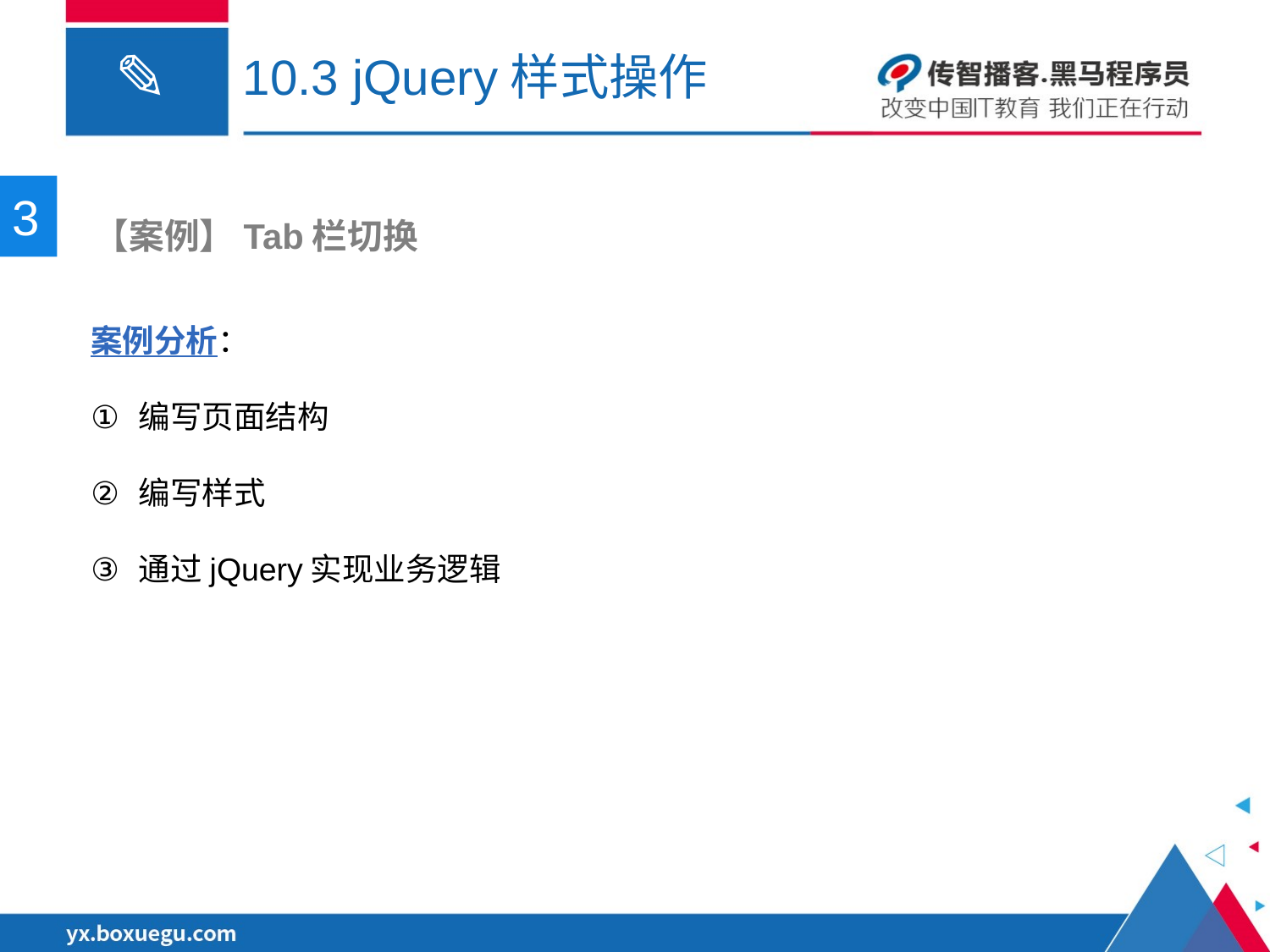

# 10.3 jQuery样式操作

3
  【案例】Tab栏切换
案例分析：
编写页面结构
编写样式
通过jQuery实现业务逻辑